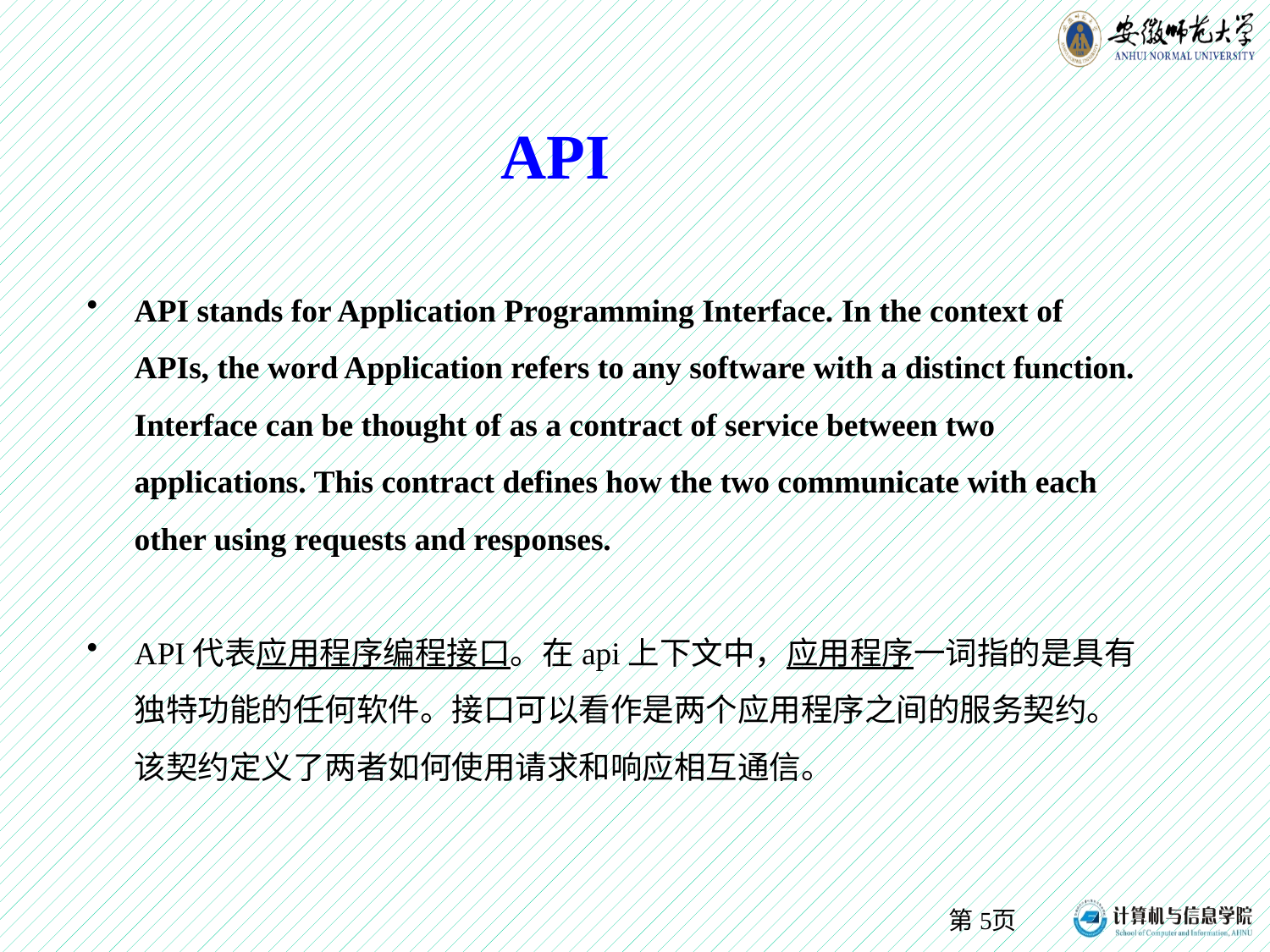

# API
API stands for Application Programming Interface. In the context of APIs, the word Application refers to any software with a distinct function. Interface can be thought of as a contract of service between two applications. This contract defines how the two communicate with each other using requests and responses.

API代表应用程序编程接口。在api上下文中，应用程序一词指的是具有独特功能的任何软件。接口可以看作是两个应用程序之间的服务契约。该契约定义了两者如何使用请求和响应相互通信。

第5页